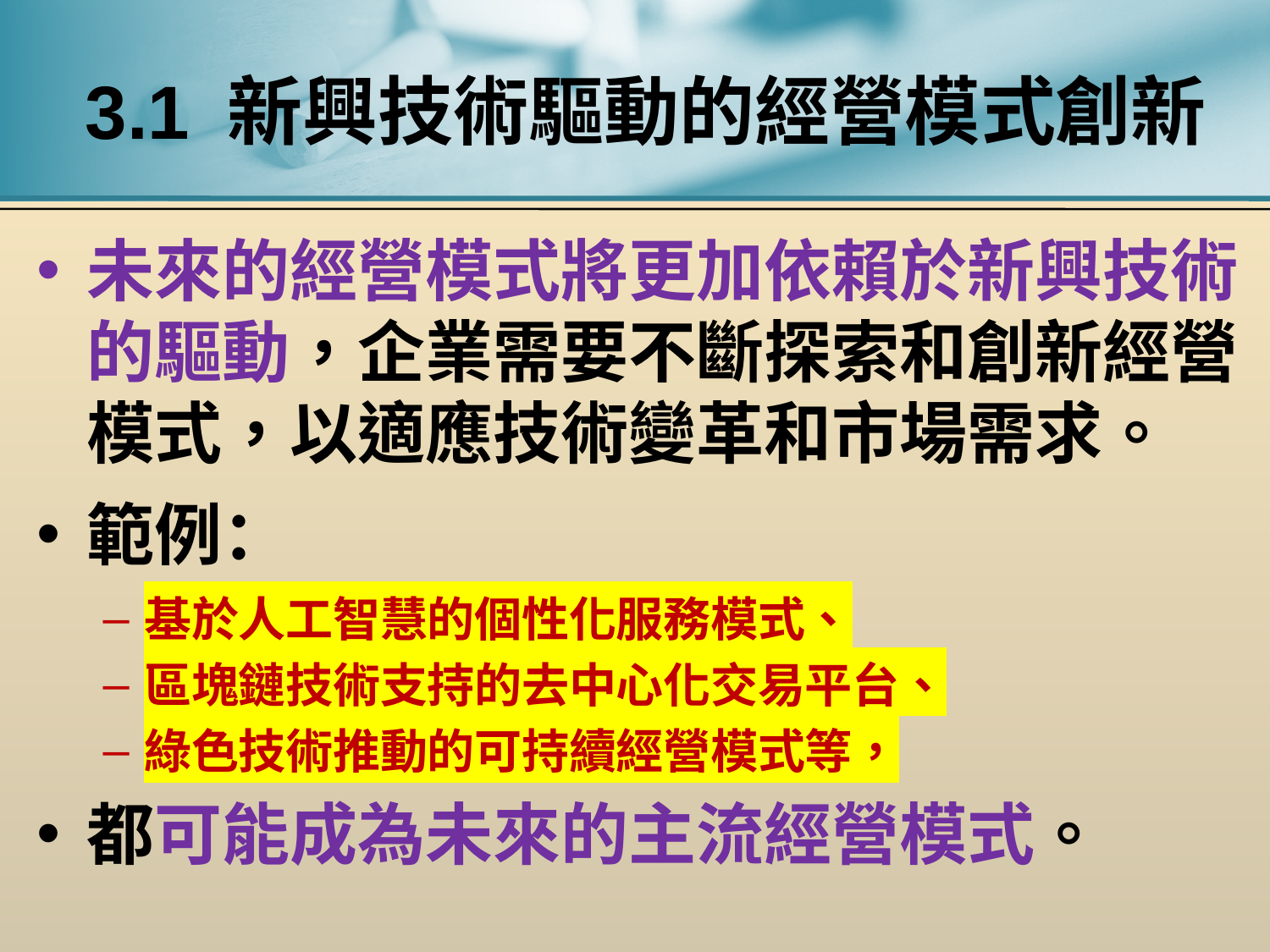

# 3.1 新興技術驅動的經營模式創新
未來的經營模式將更加依賴於新興技術的驅動，企業需要不斷探索和創新經營模式，以適應技術變革和市場需求。
範例：
基於人工智慧的個性化服務模式、
區塊鏈技術支持的去中心化交易平台、
綠色技術推動的可持續經營模式等，
都可能成為未來的主流經營模式。